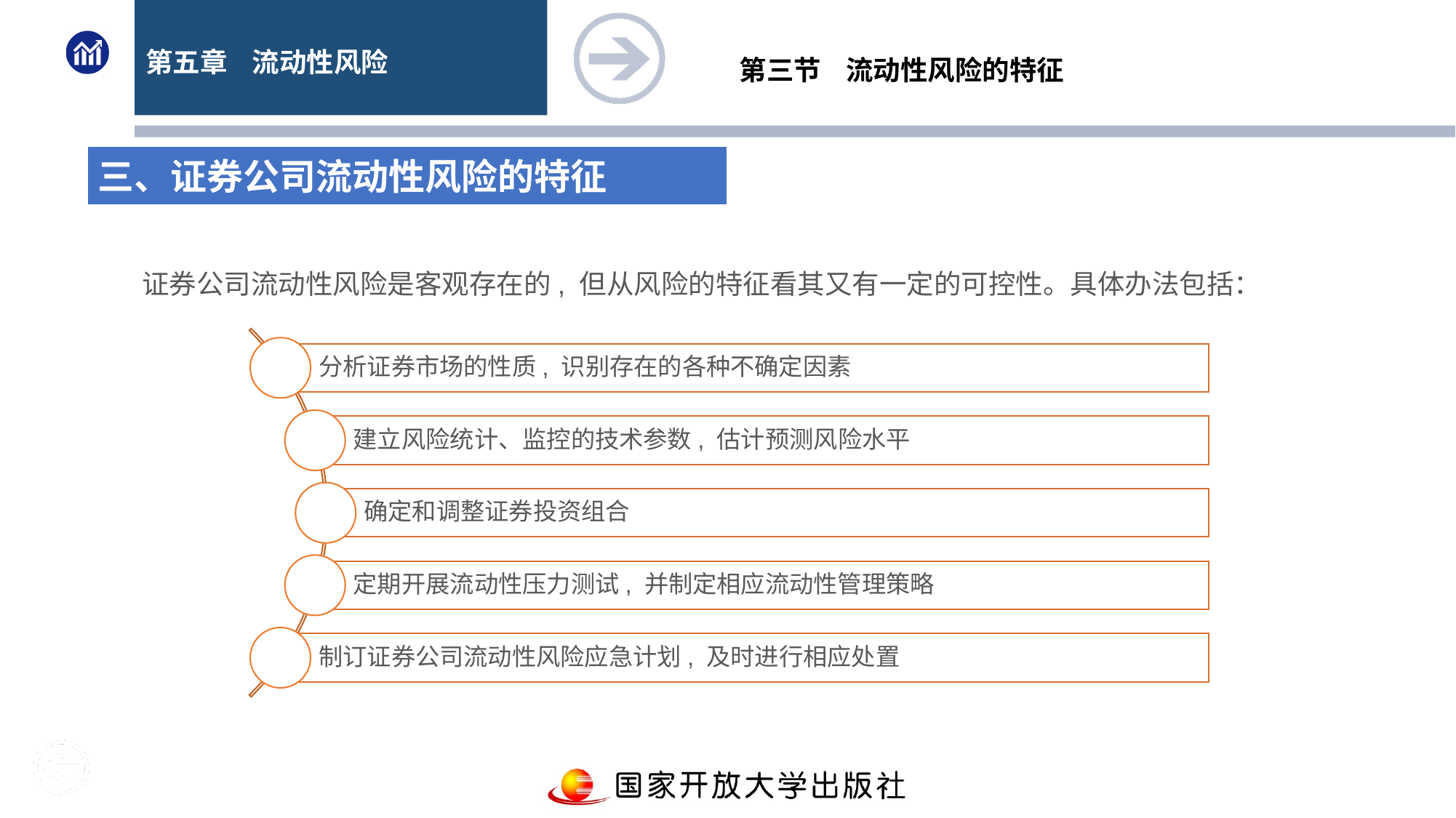

第三节    流动性风险的特征
第五章    流动性风险
三、证券公司流动性风险的特征
证券公司流动性风险是客观存在的, 但从风险的特征看其又有一定的可控性。具体办法包括：
分析证券市场的性质, 识别存在的各种不确定因素
建立风险统计、监控的技术参数, 估计预测风险水平
确定和调整证券投资组合
定期开展流动性压力测试, 并制定相应流动性管理策略
制订证券公司流动性风险应急计划, 及时进行相应处置